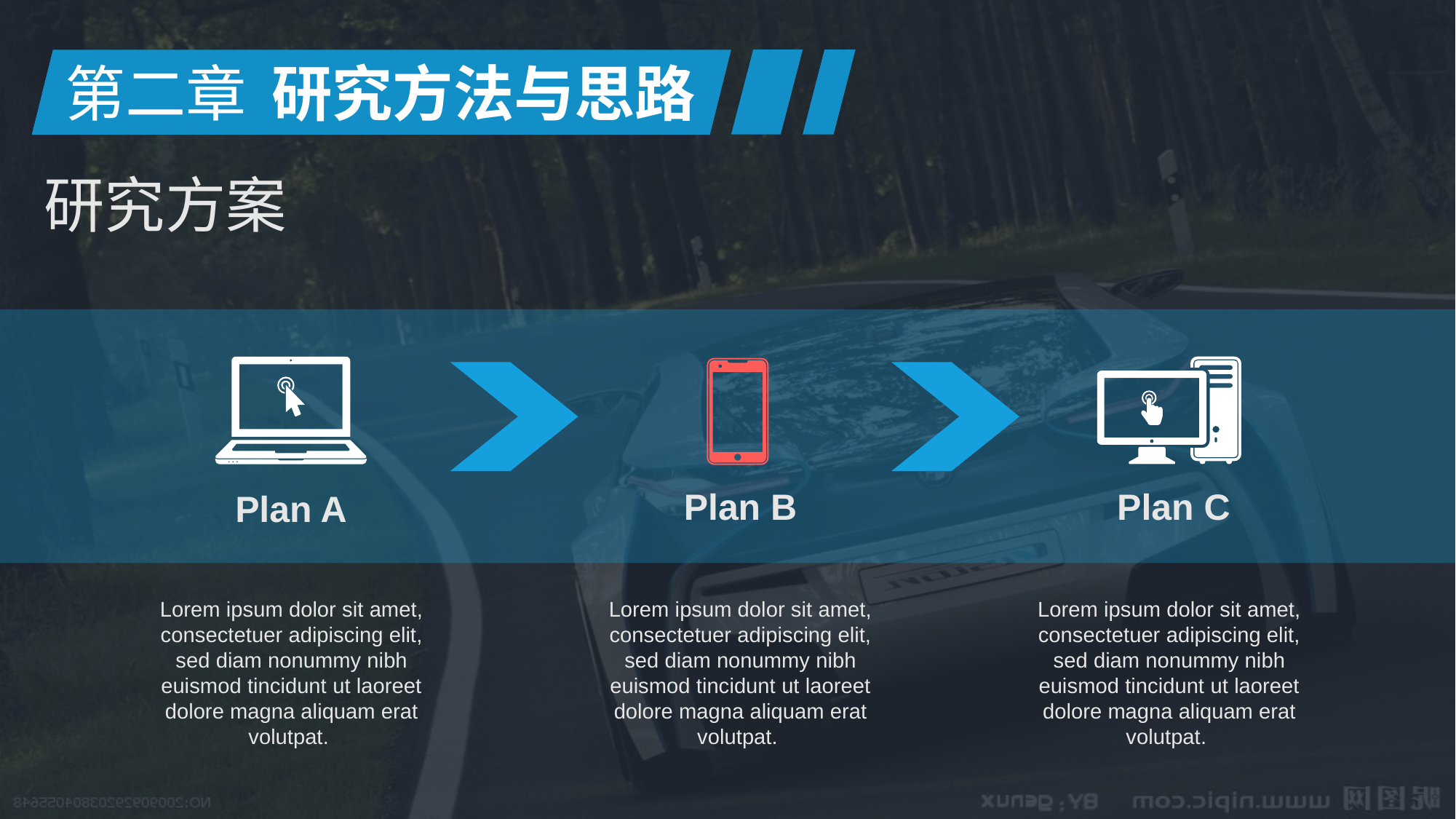

第二章
研究方法与思路
研究方案

Plan B
Plan C
Plan A
Lorem ipsum dolor sit amet, consectetuer adipiscing elit, sed diam nonummy nibh euismod tincidunt ut laoreet dolore magna aliquam erat volutpat.
Lorem ipsum dolor sit amet, consectetuer adipiscing elit, sed diam nonummy nibh euismod tincidunt ut laoreet dolore magna aliquam erat volutpat.
Lorem ipsum dolor sit amet, consectetuer adipiscing elit, sed diam nonummy nibh euismod tincidunt ut laoreet dolore magna aliquam erat volutpat.